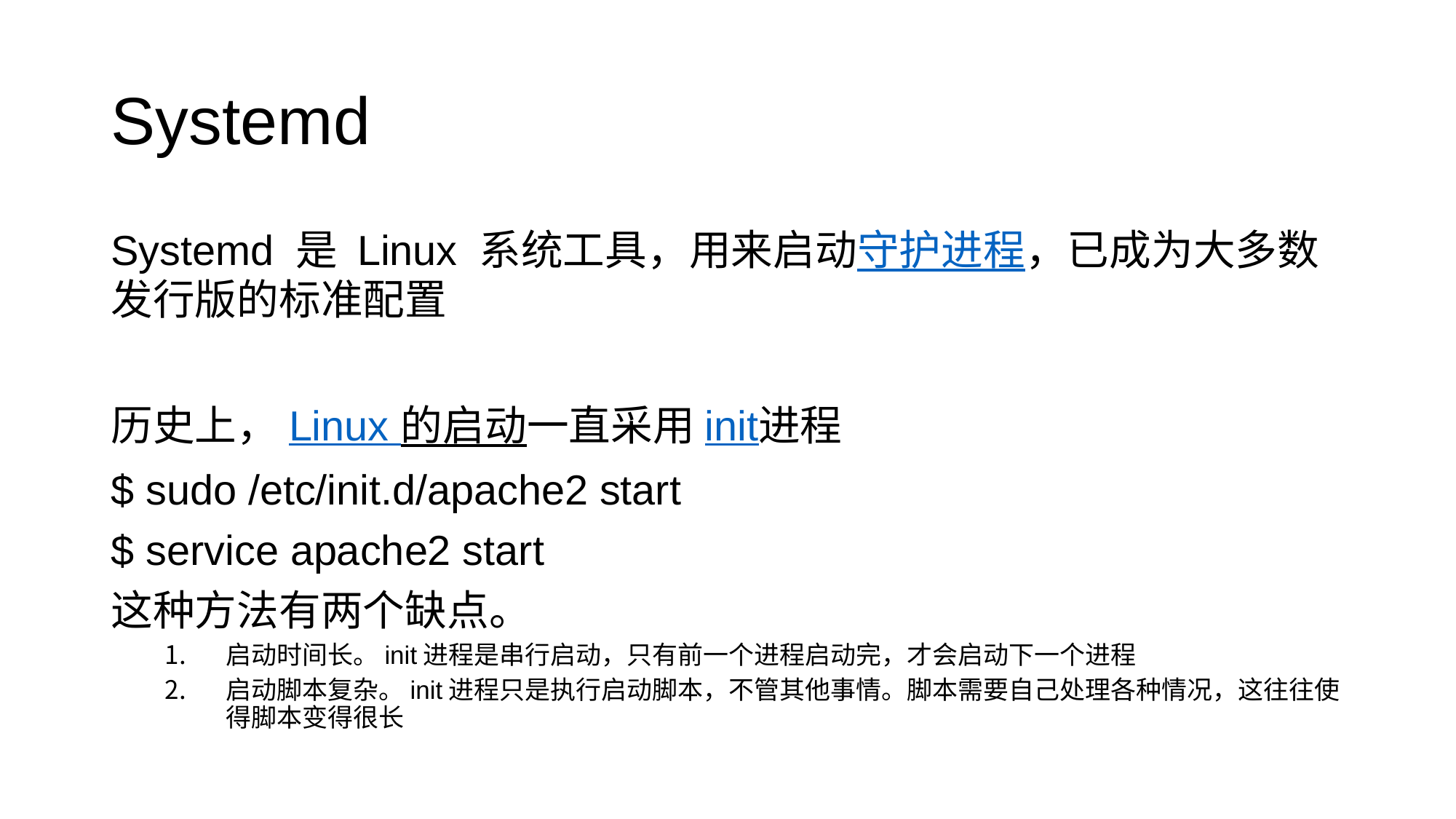

# Systemd
Systemd 是 Linux 系统工具，用来启动守护进程，已成为大多数发行版的标准配置

历史上，Linux 的启动一直采用init进程
$ sudo /etc/init.d/apache2 start
$ service apache2 start
这种方法有两个缺点。
启动时间长。init进程是串行启动，只有前一个进程启动完，才会启动下一个进程
启动脚本复杂。init进程只是执行启动脚本，不管其他事情。脚本需要自己处理各种情况，这往往使得脚本变得很长